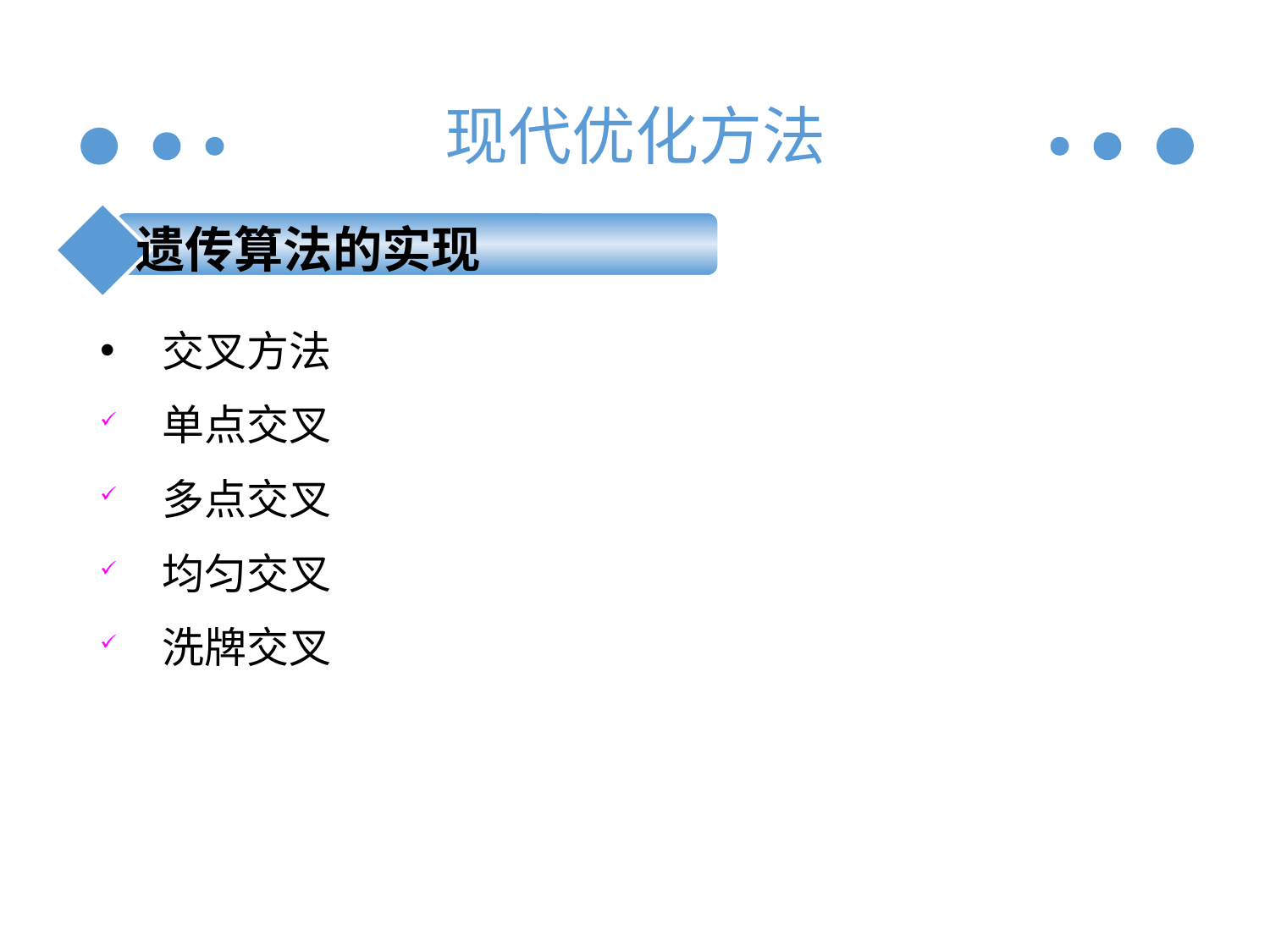

现代优化方法

遗传算法的实现

交叉方法
单点交叉
多点交叉
均匀交叉
洗牌交叉